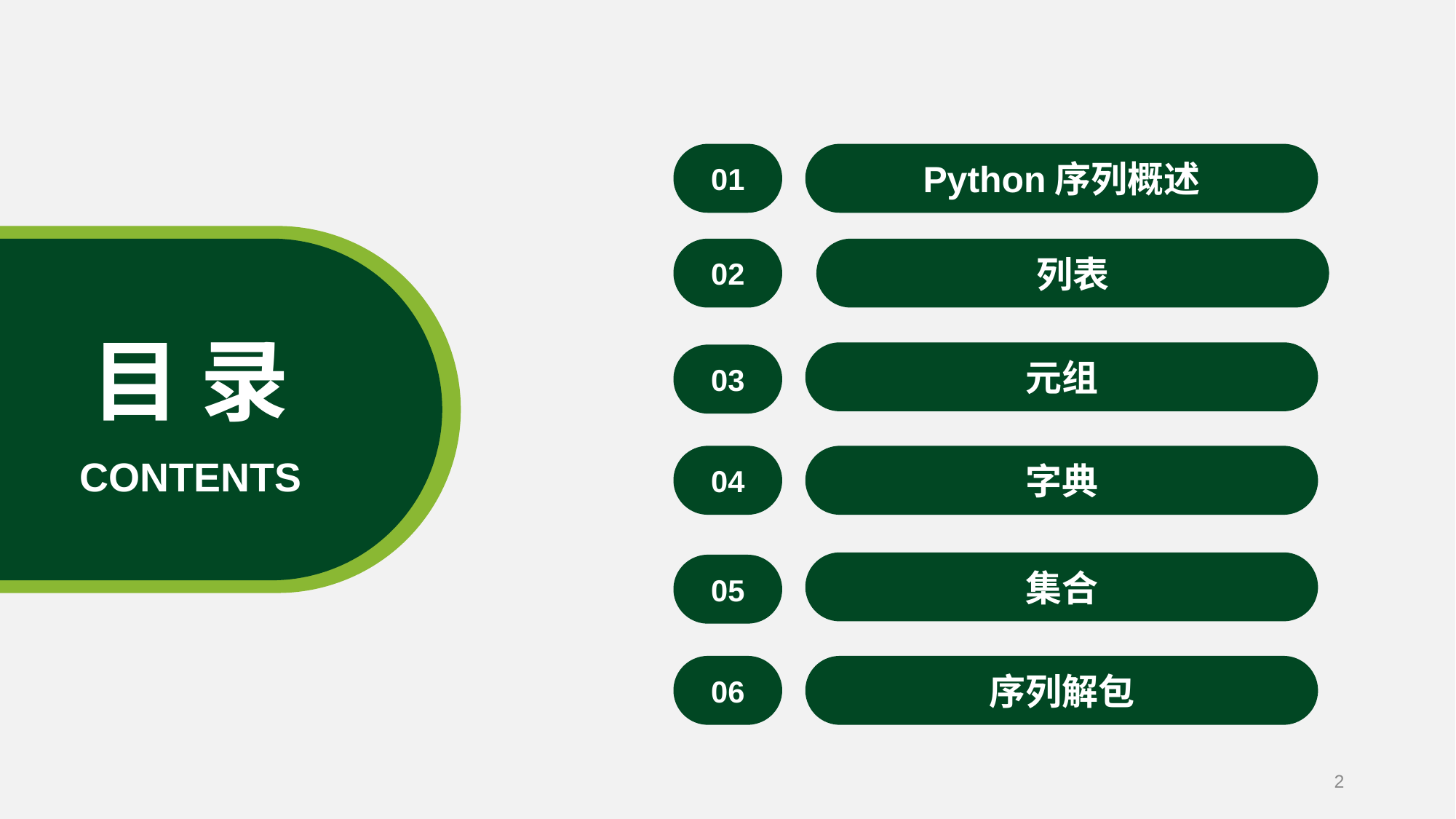

01
Python序列概述

02
列表
目 录
元组
03
CONTENTS
04
字典
集合
05
06
序列解包
2